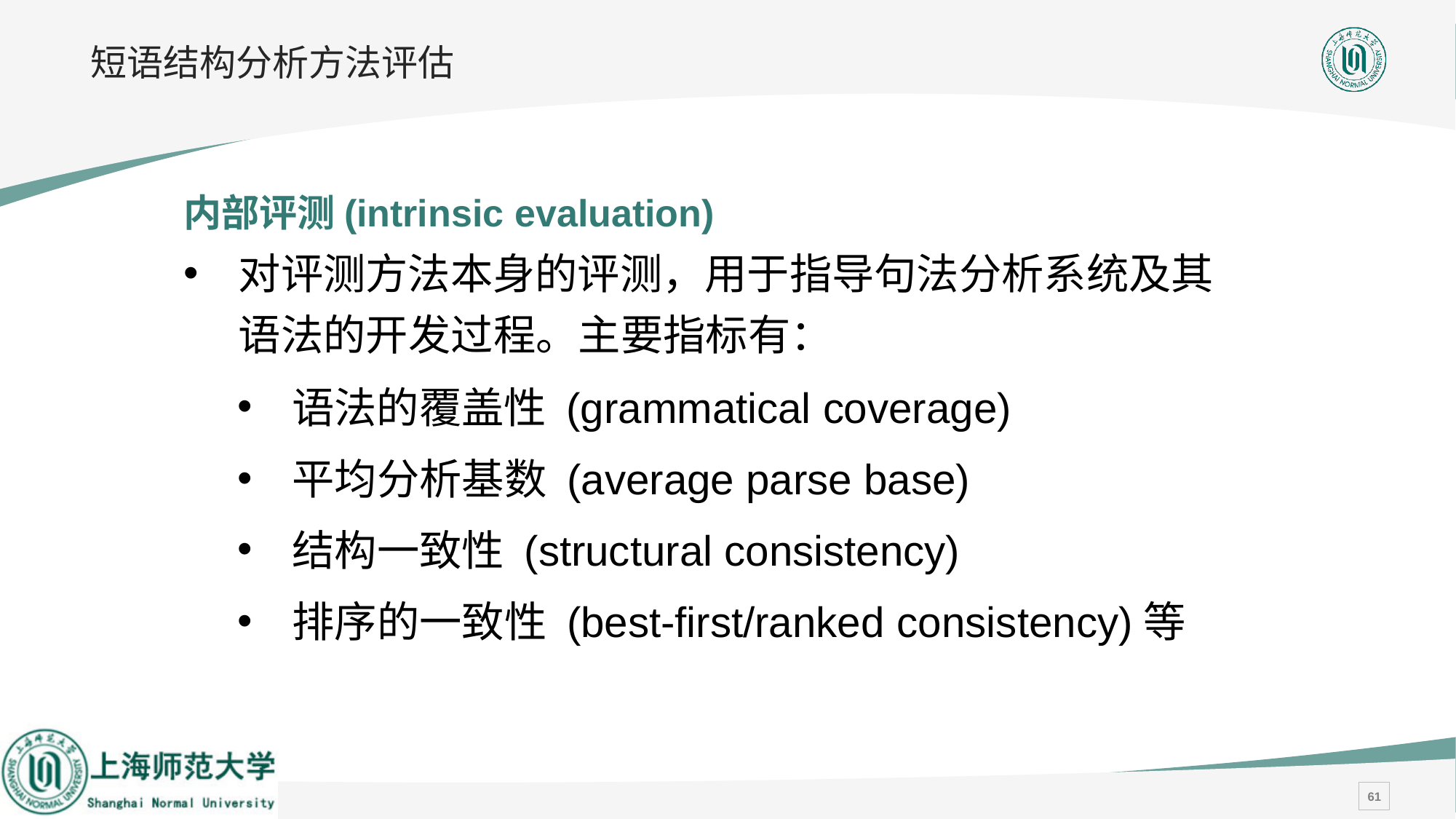

# 短语结构分析方法评估
内部评测(intrinsic evaluation)
对评测方法本身的评测，用于指导句法分析系统及其语法的开发过程。主要指标有：
语法的覆盖性 (grammatical coverage)
平均分析基数 (average parse base)
结构一致性 (structural consistency)
排序的一致性 (best-first/ranked consistency)等